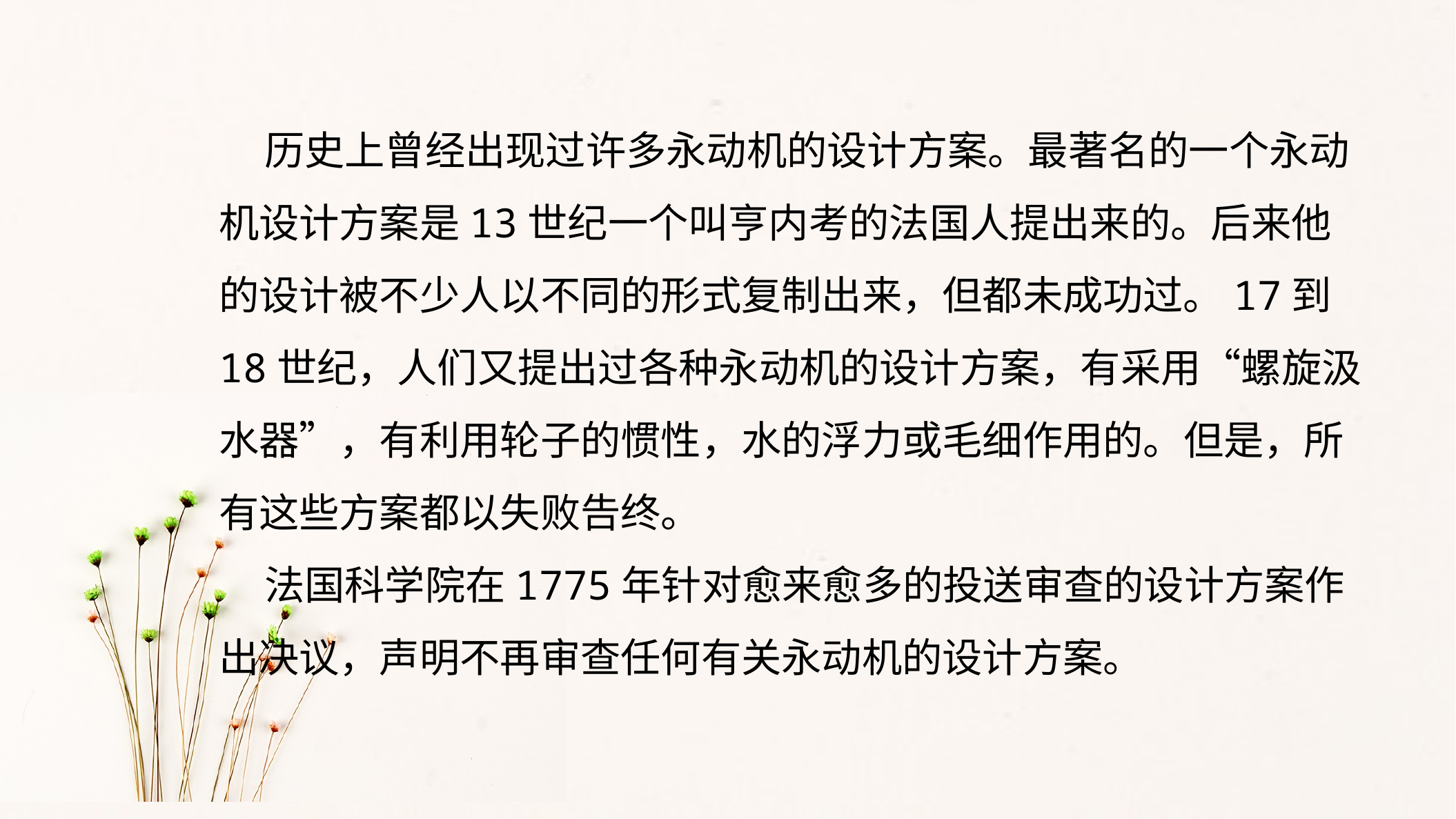

历史上曾经出现过许多永动机的设计方案。最著名的一个永动机设计方案是13世纪一个叫亨内考的法国人提出来的。后来他的设计被不少人以不同的形式复制出来，但都未成功过。17到18世纪，人们又提出过各种永动机的设计方案，有采用“螺旋汲水器”，有利用轮子的惯性，水的浮力或毛细作用的。但是，所有这些方案都以失败告终。
    法国科学院在1775年针对愈来愈多的投送审查的设计方案作出决议，声明不再审查任何有关永动机的设计方案。